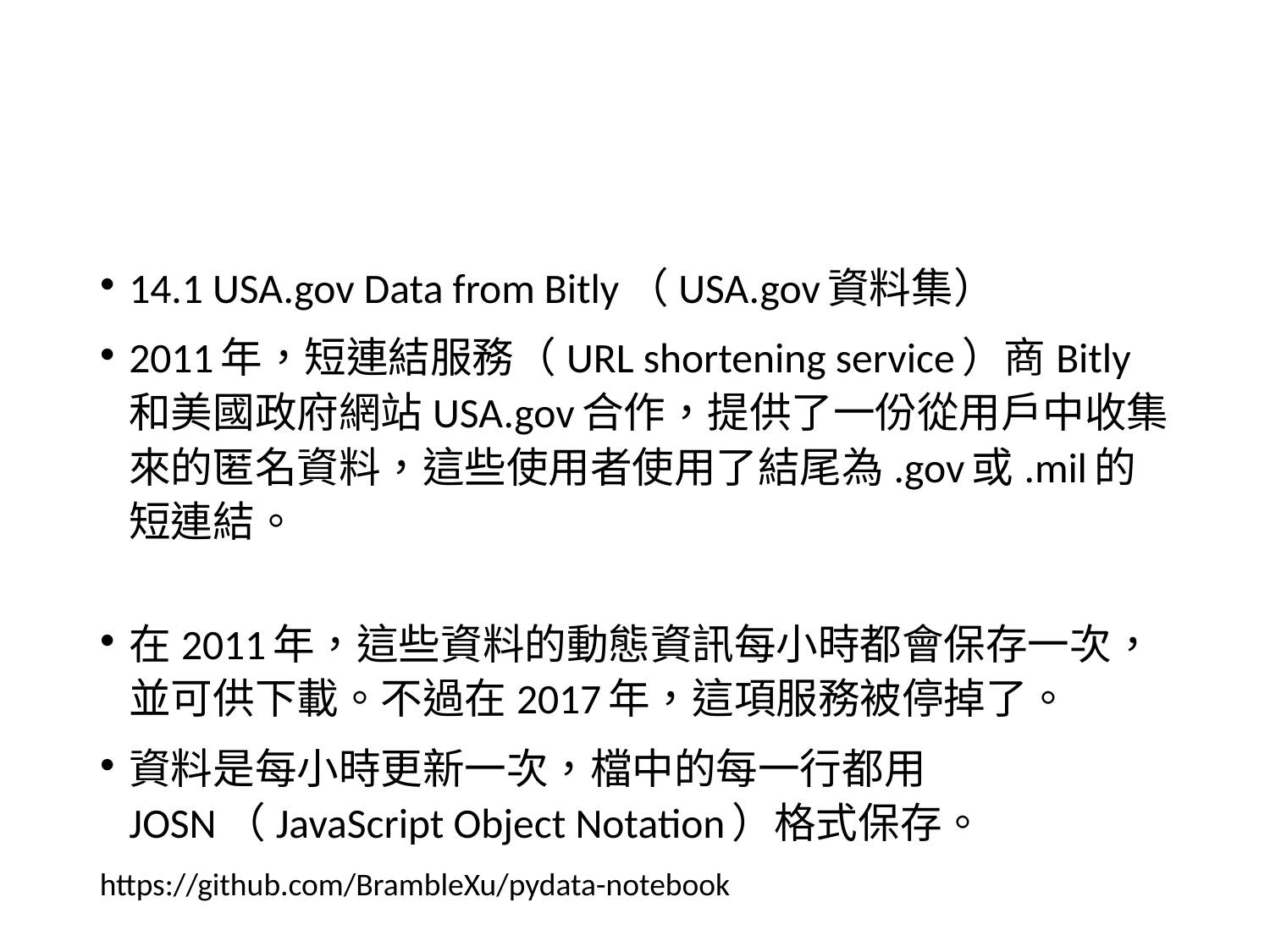

#
14.1 USA.gov Data from Bitly（USA.gov資料集）
2011年，短連結服務（URL shortening service）商Bitly和美國政府網站USA.gov合作，提供了一份從用戶中收集來的匿名資料，這些使用者使用了結尾為.gov或.mil的短連結。

在2011年，這些資料的動態資訊每小時都會保存一次，並可供下載。不過在2017年，這項服務被停掉了。
資料是每小時更新一次，檔中的每一行都用JOSN（JavaScript Object Notation）格式保存。
https://github.com/BrambleXu/pydata-notebook